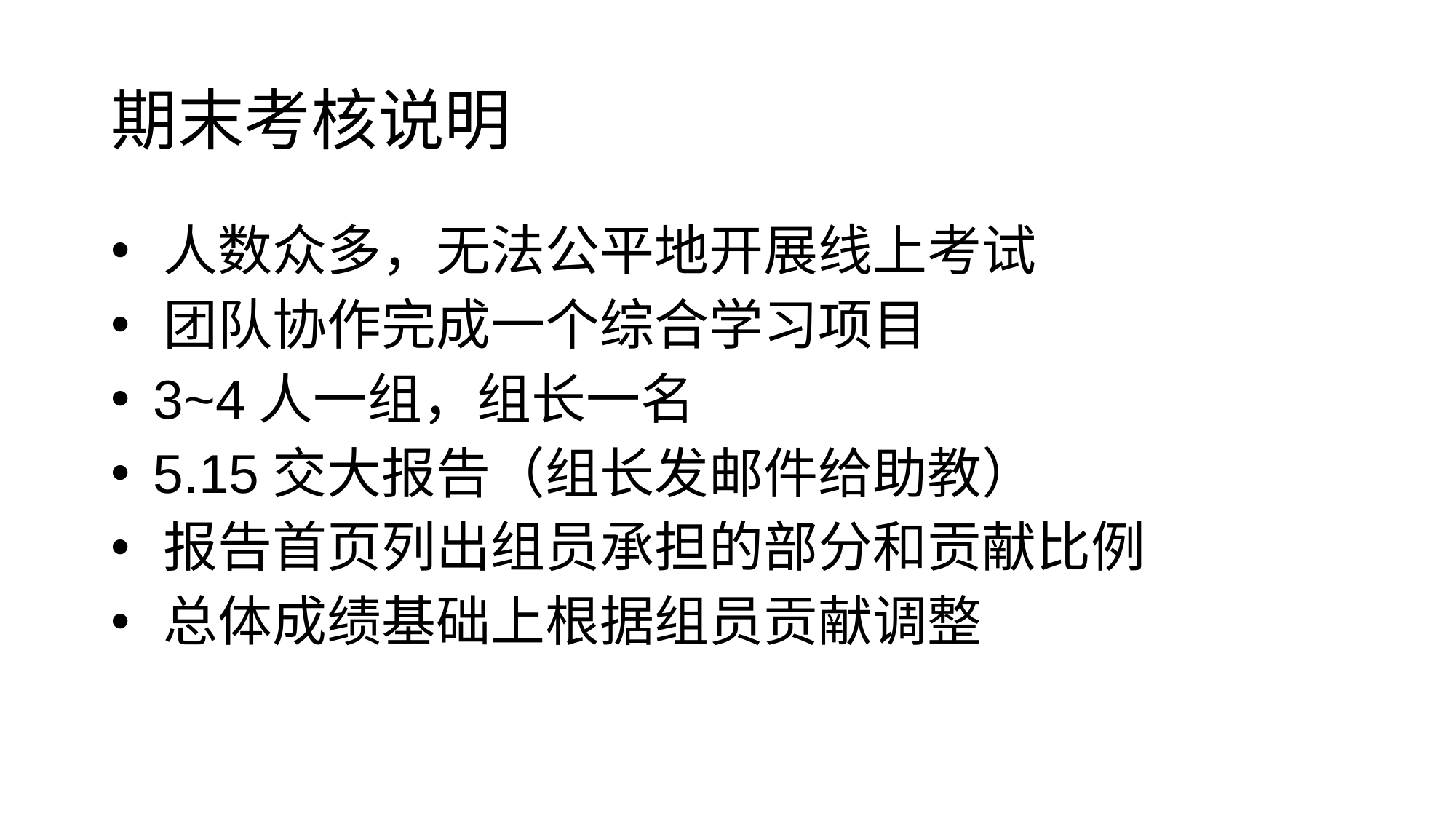

# 期末考核说明
 人数众多，无法公平地开展线上考试
 团队协作完成一个综合学习项目
 3~4人一组，组长一名
 5.15交大报告（组长发邮件给助教）
 报告首页列出组员承担的部分和贡献比例
 总体成绩基础上根据组员贡献调整